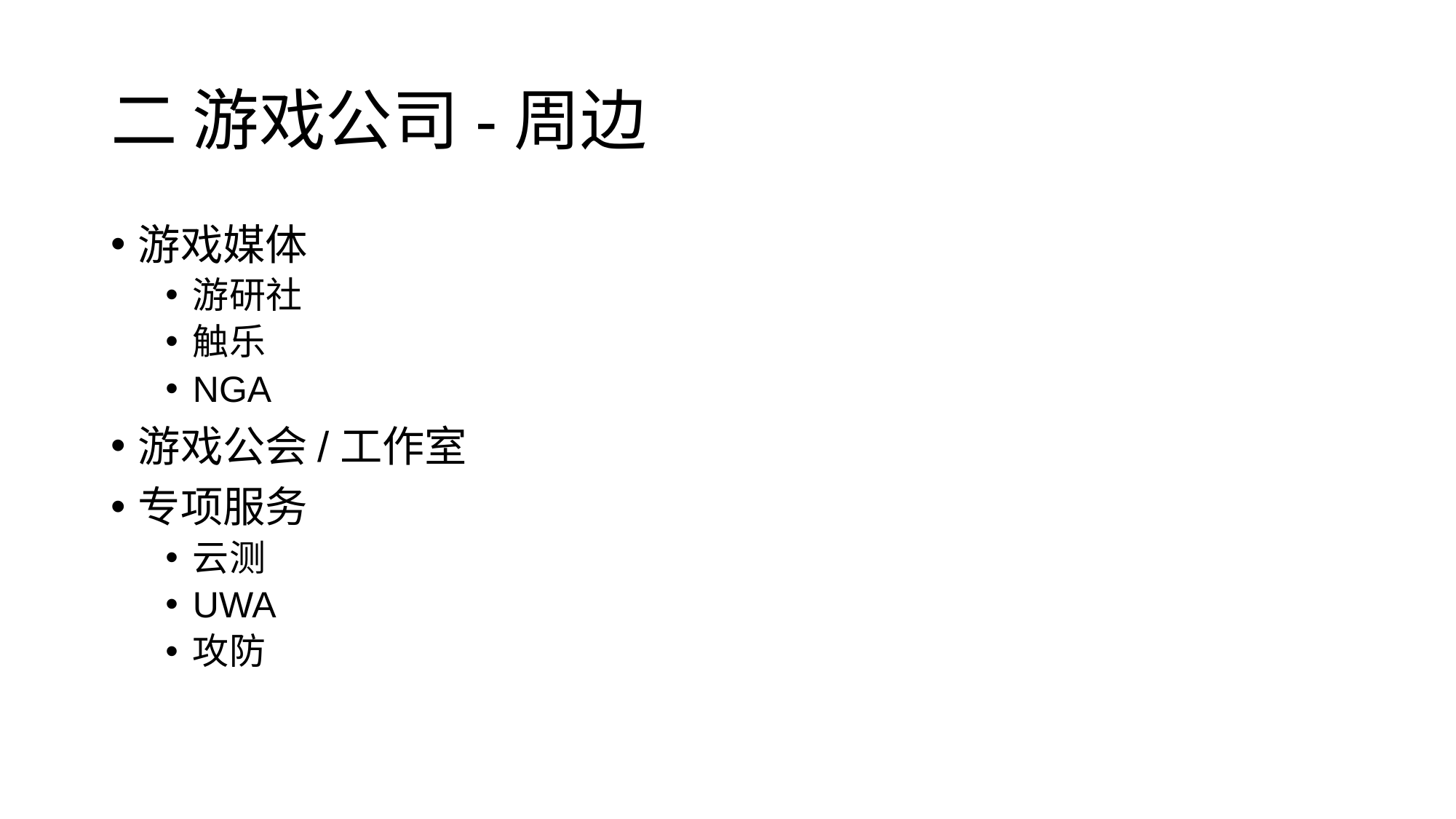

# 二 游戏公司-周边
游戏媒体
游研社
触乐
NGA
游戏公会/工作室
专项服务
云测
UWA
攻防